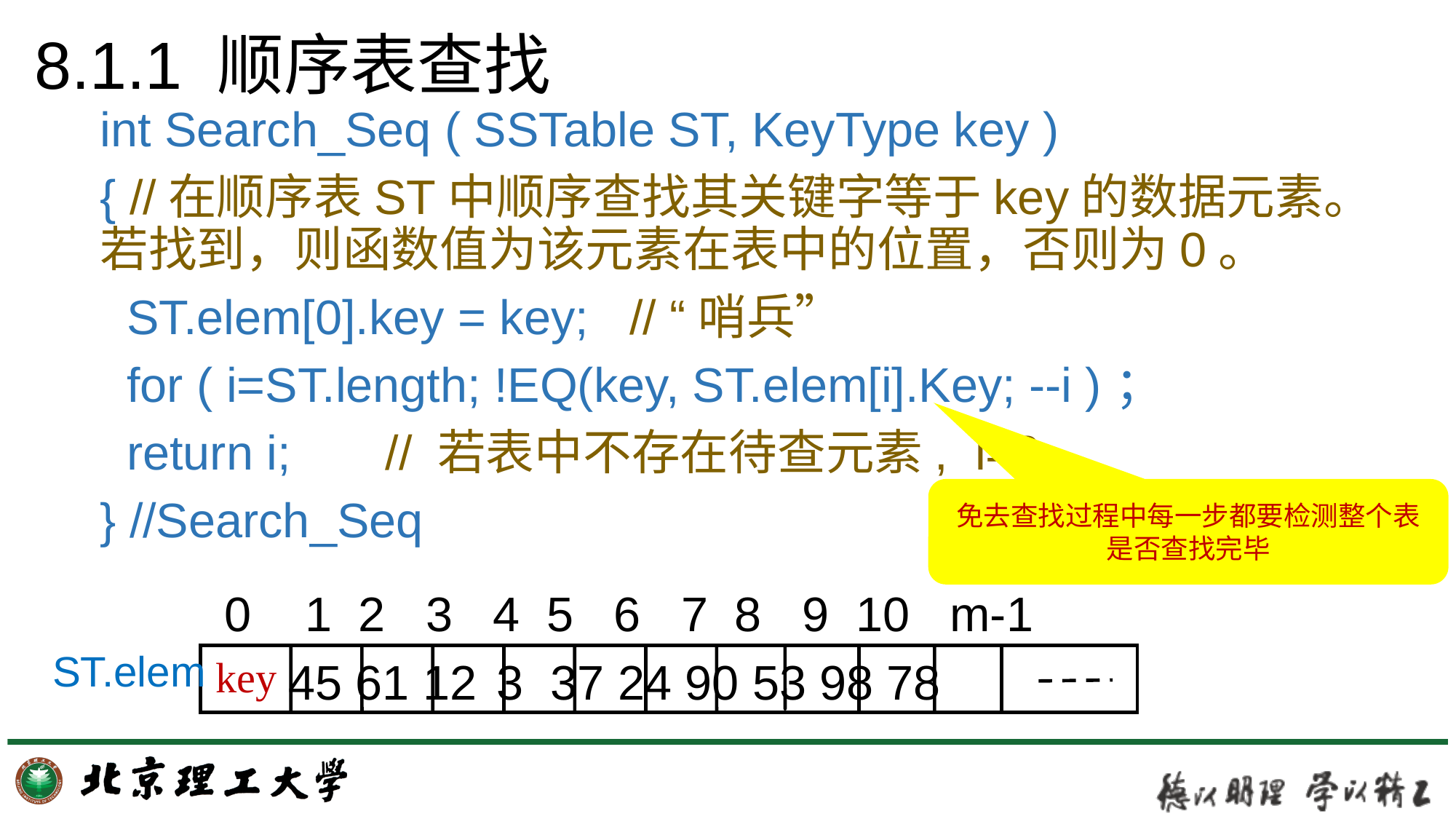

# 8.1.1 顺序表查找
int Search_Seq ( SSTable ST, KeyType key )
{ //在顺序表ST中顺序查找其关键字等于key的数据元素。若找到，则函数值为该元素在表中的位置，否则为0。
  ST.elem[0].key = key;   // “哨兵”
  for ( i=ST.length; !EQ(key, ST.elem[i].Key; --i )；
  return i;       // 若表中不存在待查元素,  i=0
} //Search_Seq
免去查找过程中每一步都要检测整个表是否查找完毕
  0    1  2   3   4  5   6   7  8   9  10   m-1
ST.elem

         45 61 12  3  37 24 90 53 98 78
key